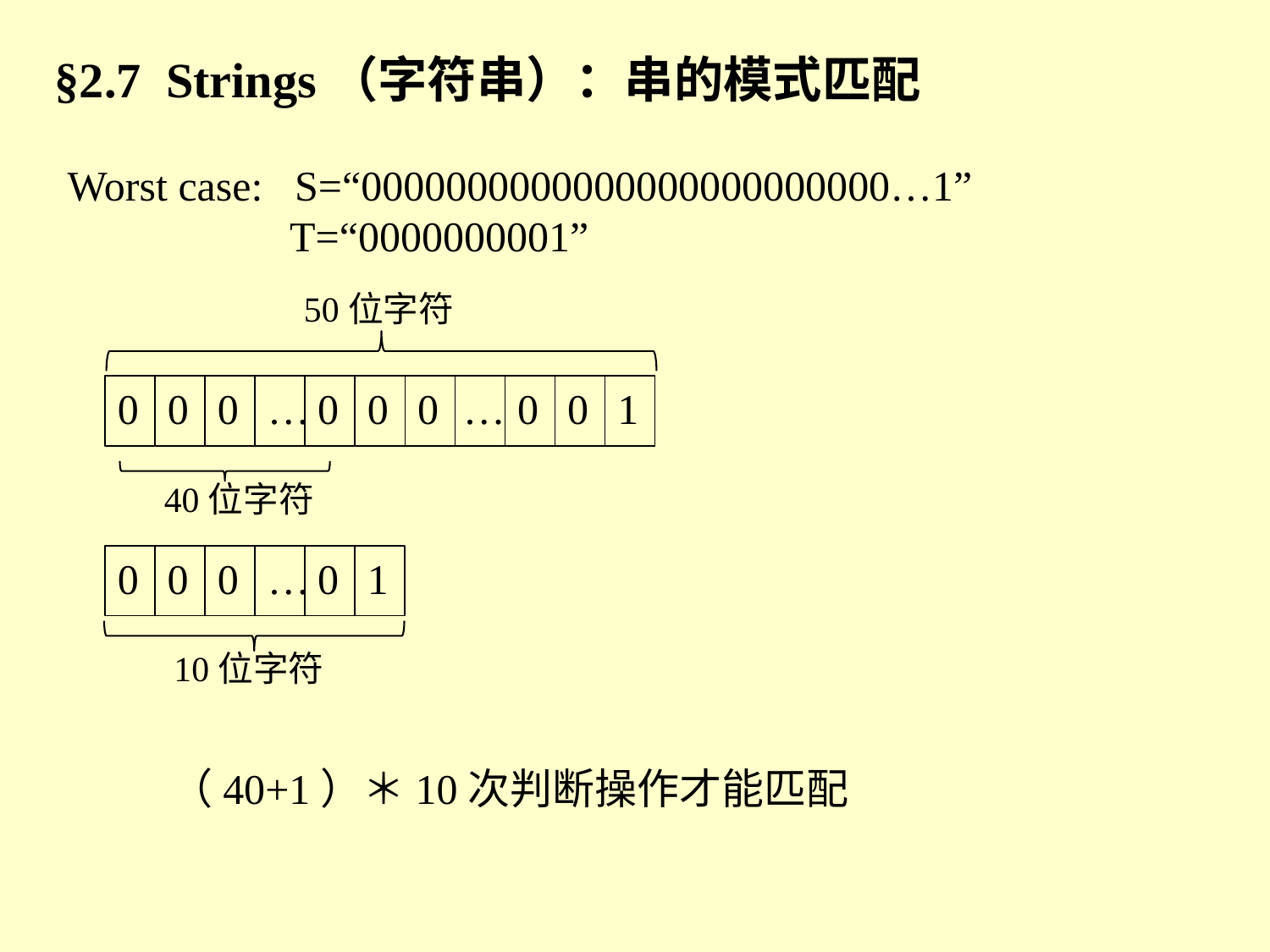

§2.7  Strings（字符串）：串的模式匹配

Worst case:   S=“0000000000000000000000000…1”
                     T=“0000000001”
50位字符

40位字符
0
0
0
…
0
0
0
…

0
0
1

0
0
0
…
0
1
10位字符
（40+1）＊10次判断操作才能匹配